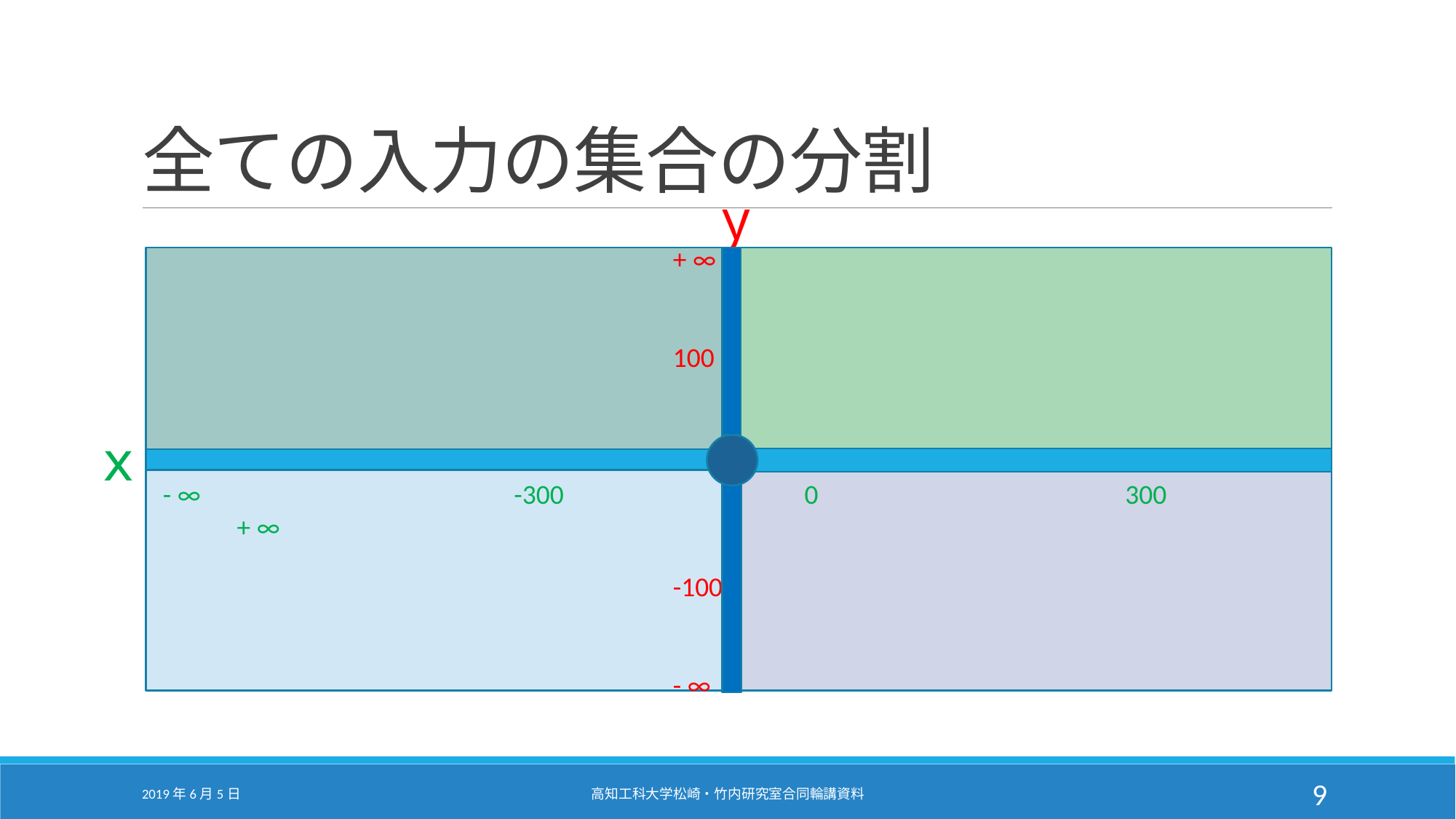

# 全ての入力の集合の分割
y
+ ∞

100

-100

- ∞

x

- ∞　　　　　　　　　　　-300                                       0                                        　   300                                    + ∞

2019年6月5日
高知工科大学松崎・竹内研究室合同輪講資料
9